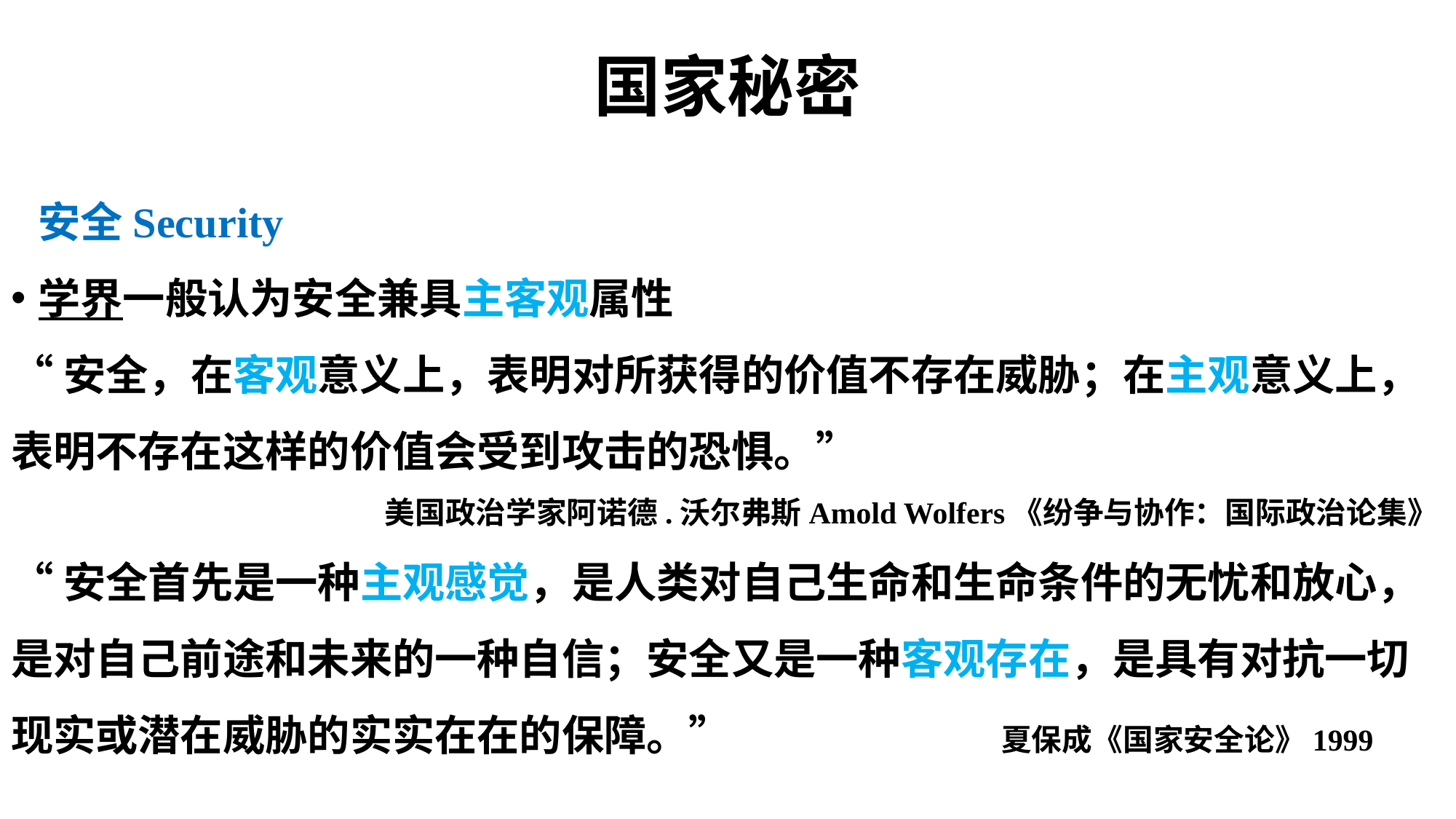

# 国家秘密
安全Security
学界一般认为安全兼具主客观属性
“安全，在客观意义上，表明对所获得的价值不存在威胁；在主观意义上，表明不存在这样的价值会受到攻击的恐惧。”
                                                     美国政治学家阿诺德.沃尔弗斯Amold Wolfers《纷争与协作：国际政治论集》
“安全首先是一种主观感觉，是人类对自己生命和生命条件的无忧和放心，是对自己前途和未来的一种自信；安全又是一种客观存在，是具有对抗一切现实或潜在威胁的实实在在的保障。”                            夏保成《国家安全论》1999